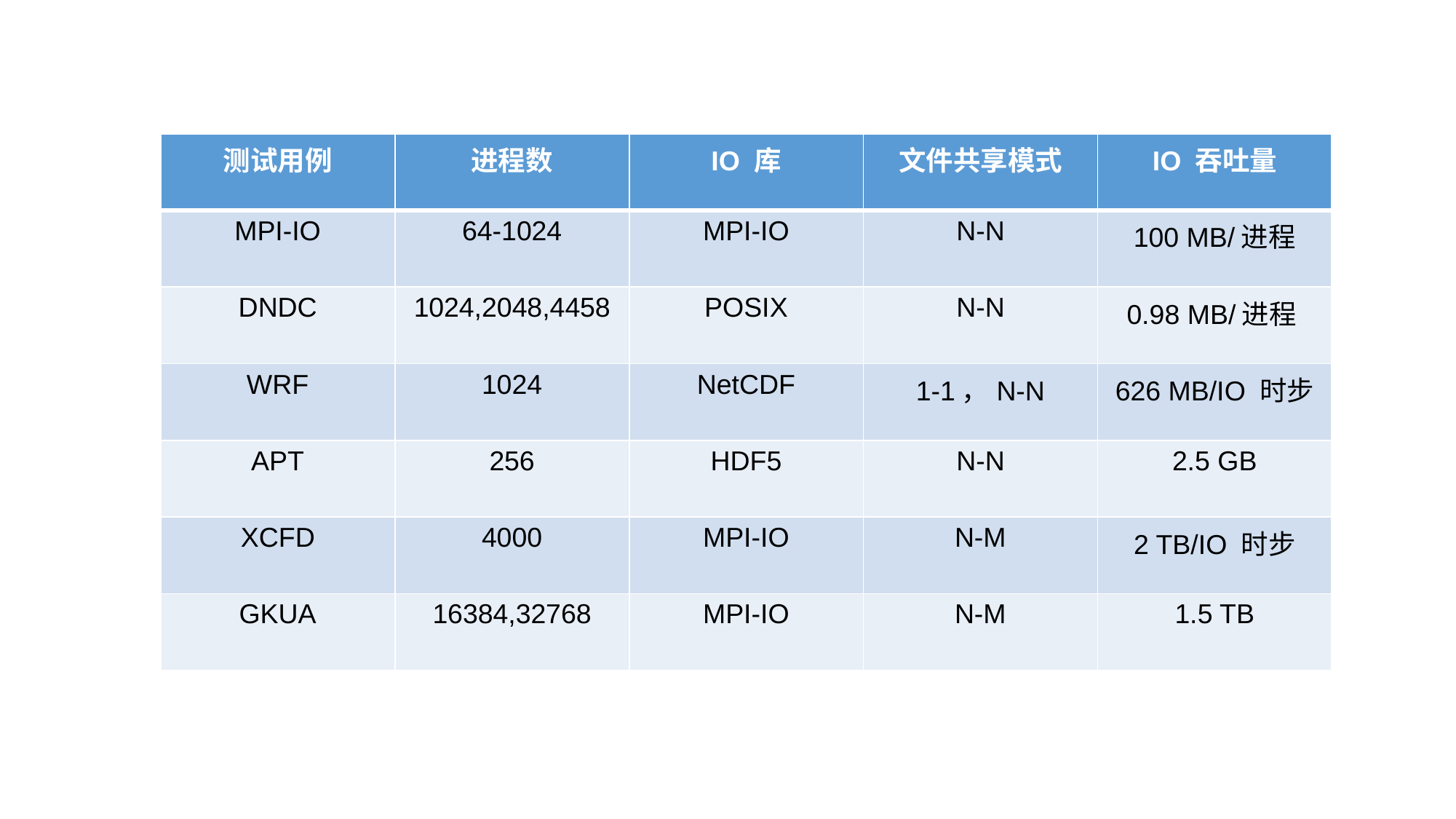

| 测试用例 | 进程数 | IO 库 | 文件共享模式 | IO 吞吐量 |
| --- | --- | --- | --- | --- |
| MPI-IO | 64-1024 | MPI-IO | N-N | 100 MB/进程 |
| DNDC | 1024,2048,4458 | POSIX | N-N | 0.98 MB/进程 |
| WRF | 1024 | NetCDF | 1-1，N-N | 626 MB/IO 时步 |
| APT | 256 | HDF5 | N-N | 2.5 GB |
| XCFD | 4000 | MPI-IO | N-M | 2 TB/IO 时步 |
| GKUA | 16384,32768 | MPI-IO | N-M | 1.5 TB |